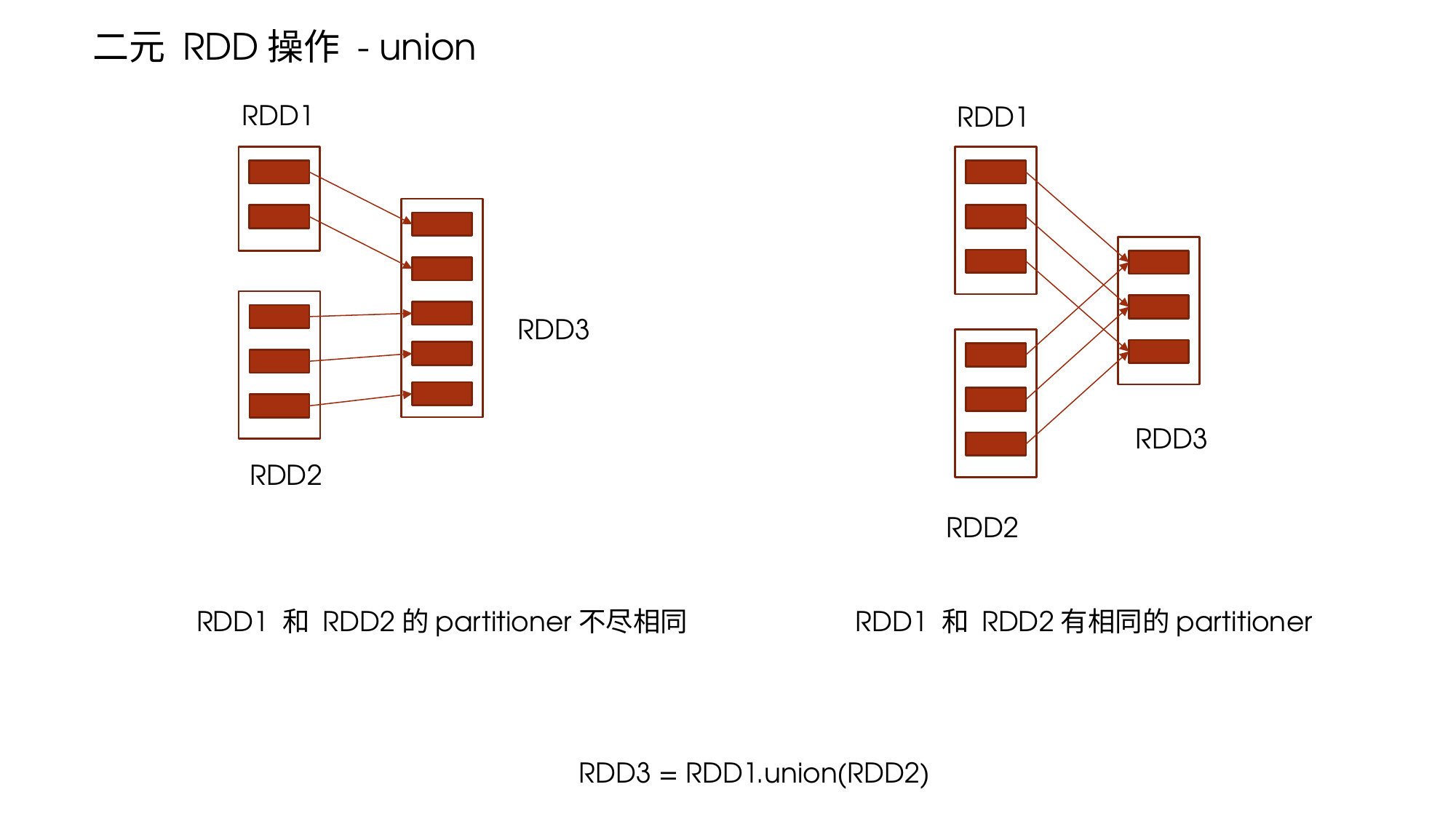

二元 RDD操作 - union
RDD1
RDD1

RDD3

RDD3

RDD2
RDD2
RDD1 和 RDD2的partitioner不尽相同
RDD1 和 RDD2有相同的partitioner
RDD3 = RDD1.union(RDD2)